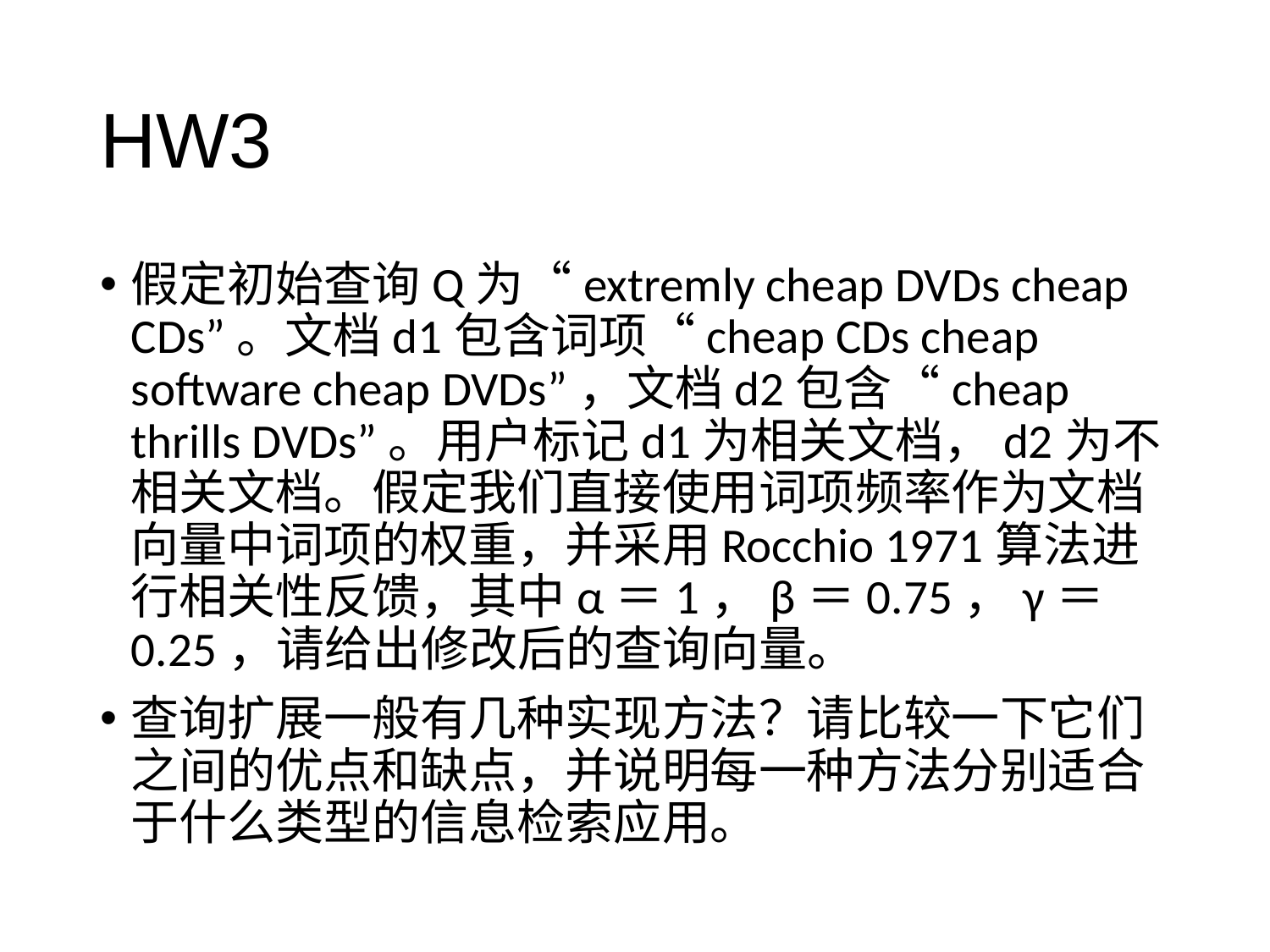

# HW3
假定初始查询Q为“extremly cheap DVDs cheap CDs”。文档d1包含词项“cheap CDs cheap software cheap DVDs”，文档d2包含“cheap thrills DVDs”。用户标记d1为相关文档，d2为不相关文档。假定我们直接使用词项频率作为文档向量中词项的权重，并采用Rocchio 1971算法进行相关性反馈，其中α＝1，β＝0.75，γ＝0.25，请给出修改后的查询向量。
查询扩展一般有几种实现方法？请比较一下它们之间的优点和缺点，并说明每一种方法分别适合于什么类型的信息检索应用。